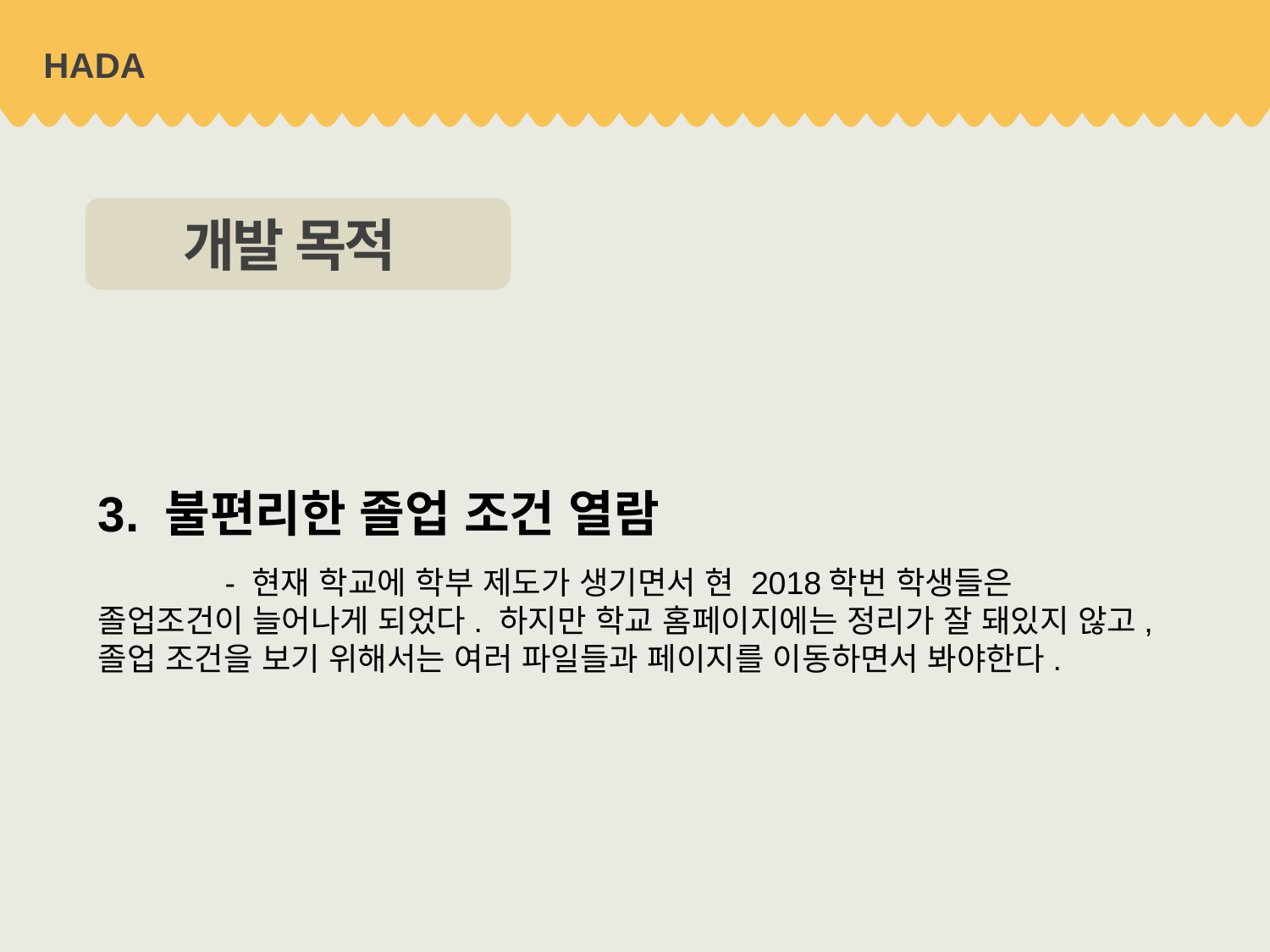

# HADA

개발 목적
3. 불편리한 졸업 조건 열람

	- 현재 학교에 학부 제도가 생기면서 현 2018학번 학생들은  졸업조건이 늘어나게 되었다. 하지만 학교 홈페이지에는 정리가 잘 돼있지 않고, 졸업 조건을 보기 위해서는 여러 파일들과 페이지를 이동하면서 봐야한다.